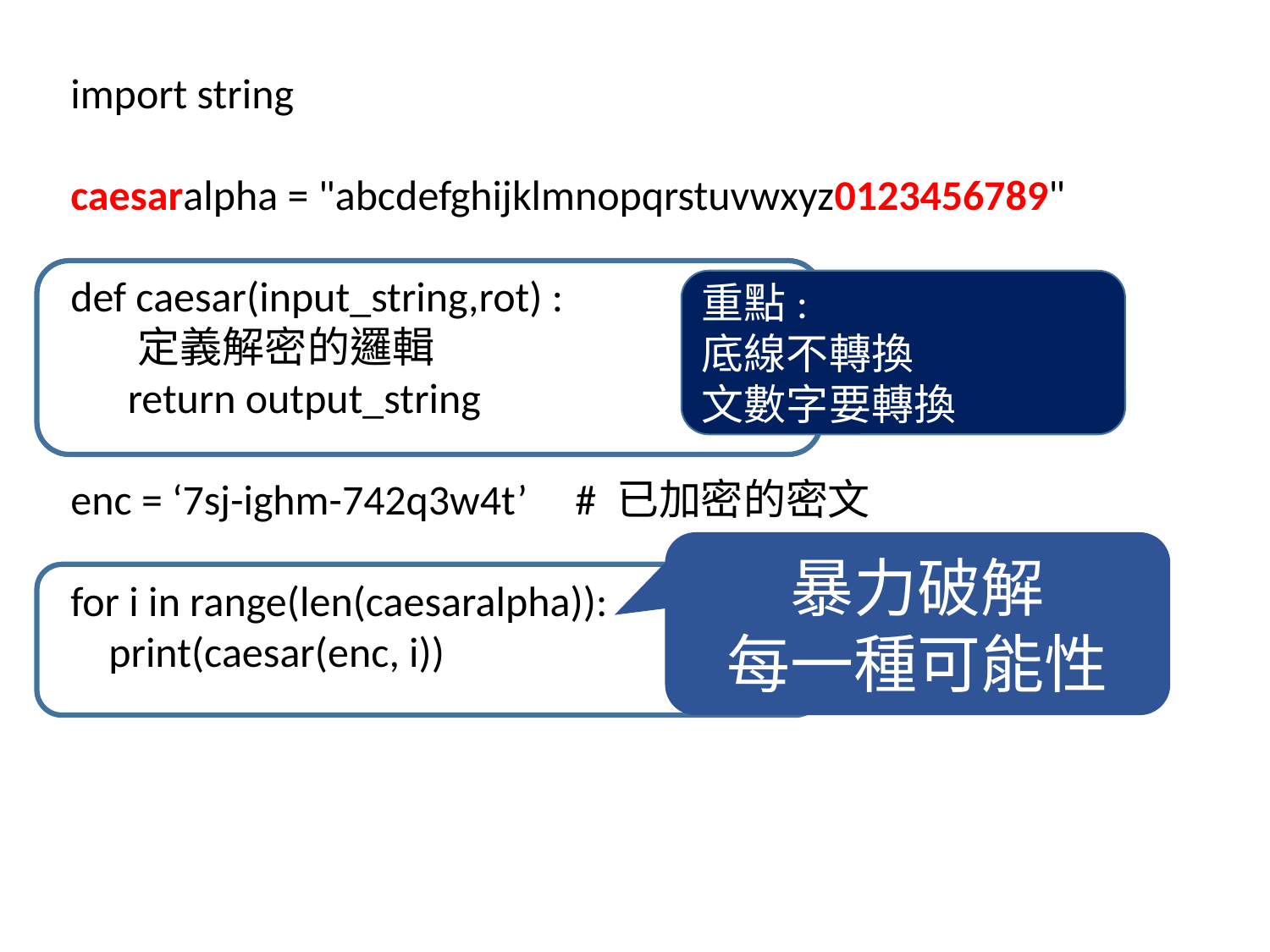

import string

caesaralpha = "abcdefghijklmnopqrstuvwxyz0123456789"

def caesar(input_string,rot) :
      定義解密的邏輯
      return output_string

enc = ‘7sj-ighm-742q3w4t’     # 已加密的密文

for i in range(len(caesaralpha)):
    print(caesar(enc, i))

重點:
底線不轉換
文數字要轉換
暴力破解
每一種可能性